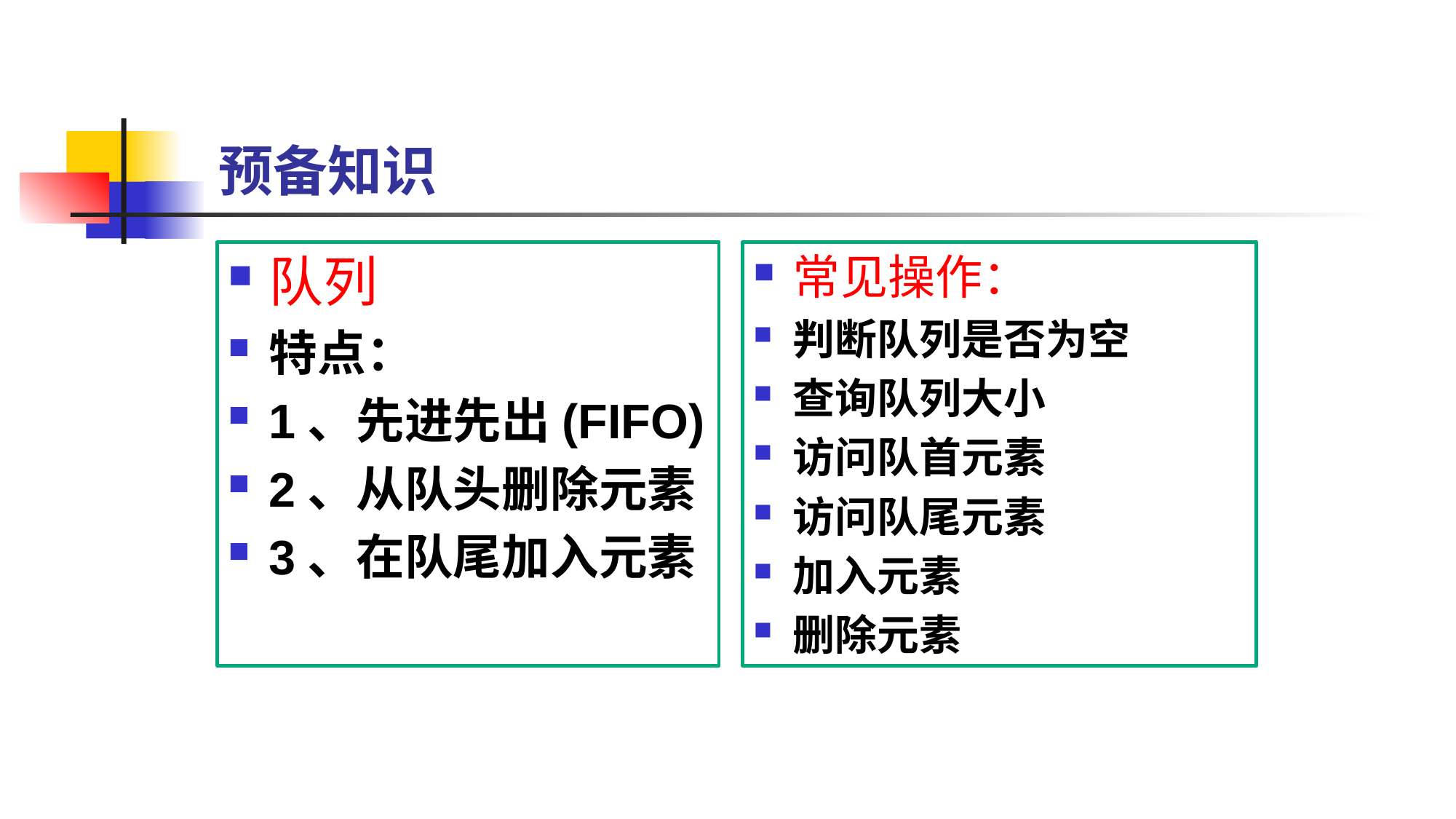

# 预备知识
队列
特点：
1、先进先出(FIFO)
2、从队头删除元素
3、在队尾加入元素

常见操作：
判断队列是否为空
查询队列大小
访问队首元素
访问队尾元素
加入元素
删除元素

2